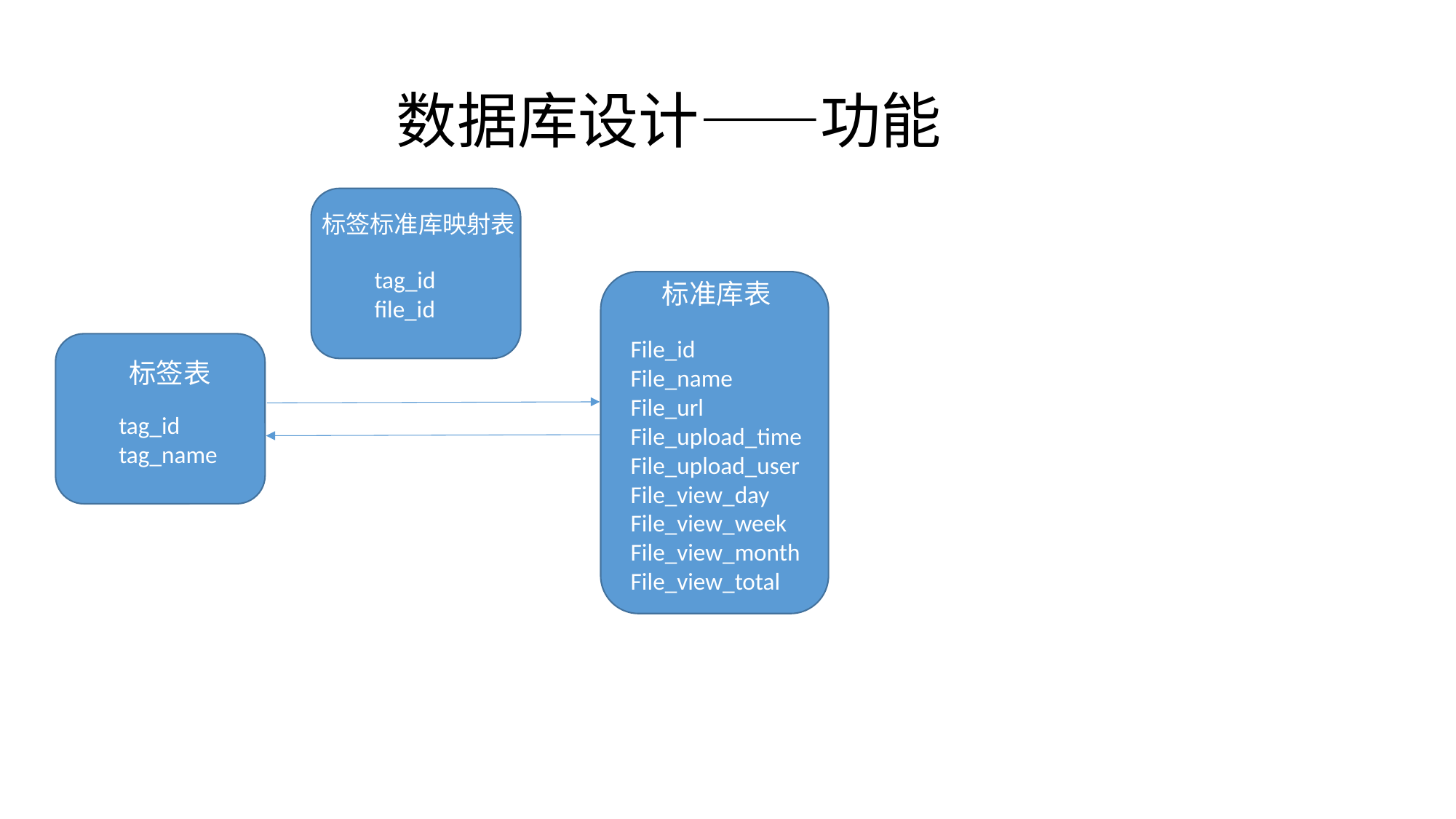

数据库设计——功能

标签标准库映射表
tag_id
file_id

标准库表
File_id
File_name
File_url
File_upload_time
File_upload_user
File_view_day
File_view_week
File_view_month
File_view_total

标签表
tag_id
tag_name